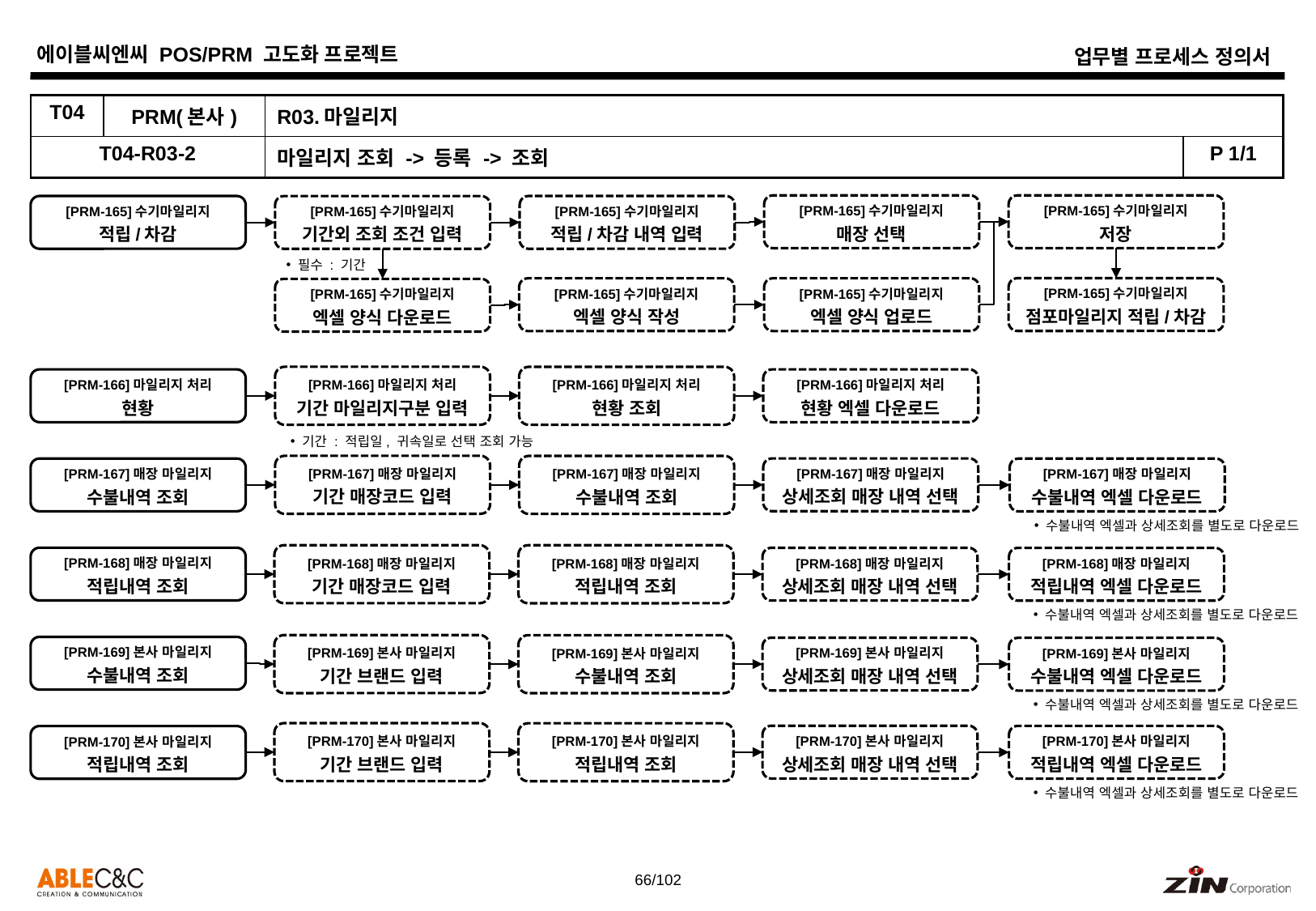

| T04 | PRM(본사) | R03.마일리지 |  |
| --- | --- | --- | --- |
| T04-R03-2 |  | 마일리지 조회 -> 등록 -> 조회 | P 1/1 |
[PRM-165]수기마일리지
매장 선택
[PRM-165]수기마일리지
저장
[PRM-165]수기마일리지
적립/차감
[PRM-165]수기마일리지
적립/차감 내역 입력
[PRM-165]수기마일리지
기간외 조회 조건 입력
필수 : 기간
[PRM-165]수기마일리지
점포마일리지 적립/차감
[PRM-165]수기마일리지
엑셀 양식 업로드
[PRM-165]수기마일리지
엑셀 양식 작성
[PRM-165]수기마일리지
엑셀 양식 다운로드
[PRM-166]마일리지 처리
기간 마일리지구분 입력
[PRM-166]마일리지 처리
현황 조회
[PRM-166]마일리지 처리
현황
[PRM-166]마일리지 처리
현황 엑셀 다운로드
기간 : 적립일, 귀속일로 선택 조회 가능
[PRM-167]매장 마일리지
기간 매장코드 입력
[PRM-167]매장 마일리지
수불내역 조회
[PRM-167]매장 마일리지
상세조회 매장 내역 선택
[PRM-167]매장 마일리지
수불내역 조회
[PRM-167]매장 마일리지
수불내역 엑셀 다운로드
수불내역 엑셀과 상세조회를 별도로 다운로드
[PRM-168]매장 마일리지
기간 매장코드 입력
[PRM-168]매장 마일리지
적립내역 조회
[PRM-168]매장 마일리지
적립내역 조회
[PRM-168]매장 마일리지
상세조회 매장 내역 선택
[PRM-168]매장 마일리지
적립내역 엑셀 다운로드
수불내역 엑셀과 상세조회를 별도로 다운로드
[PRM-169]본사 마일리지
기간 브랜드 입력
[PRM-169]본사 마일리지
수불내역 조회
[PRM-169]본사 마일리지
수불내역 조회
[PRM-169]본사 마일리지
상세조회 매장 내역 선택
[PRM-169]본사 마일리지
수불내역 엑셀 다운로드
수불내역 엑셀과 상세조회를 별도로 다운로드
[PRM-170]본사 마일리지
기간 브랜드 입력
[PRM-170]본사 마일리지
적립내역 조회
[PRM-170]본사 마일리지
상세조회 매장 내역 선택
[PRM-170]본사 마일리지
적립내역 엑셀 다운로드
[PRM-170]본사 마일리지
적립내역 조회
수불내역 엑셀과 상세조회를 별도로 다운로드